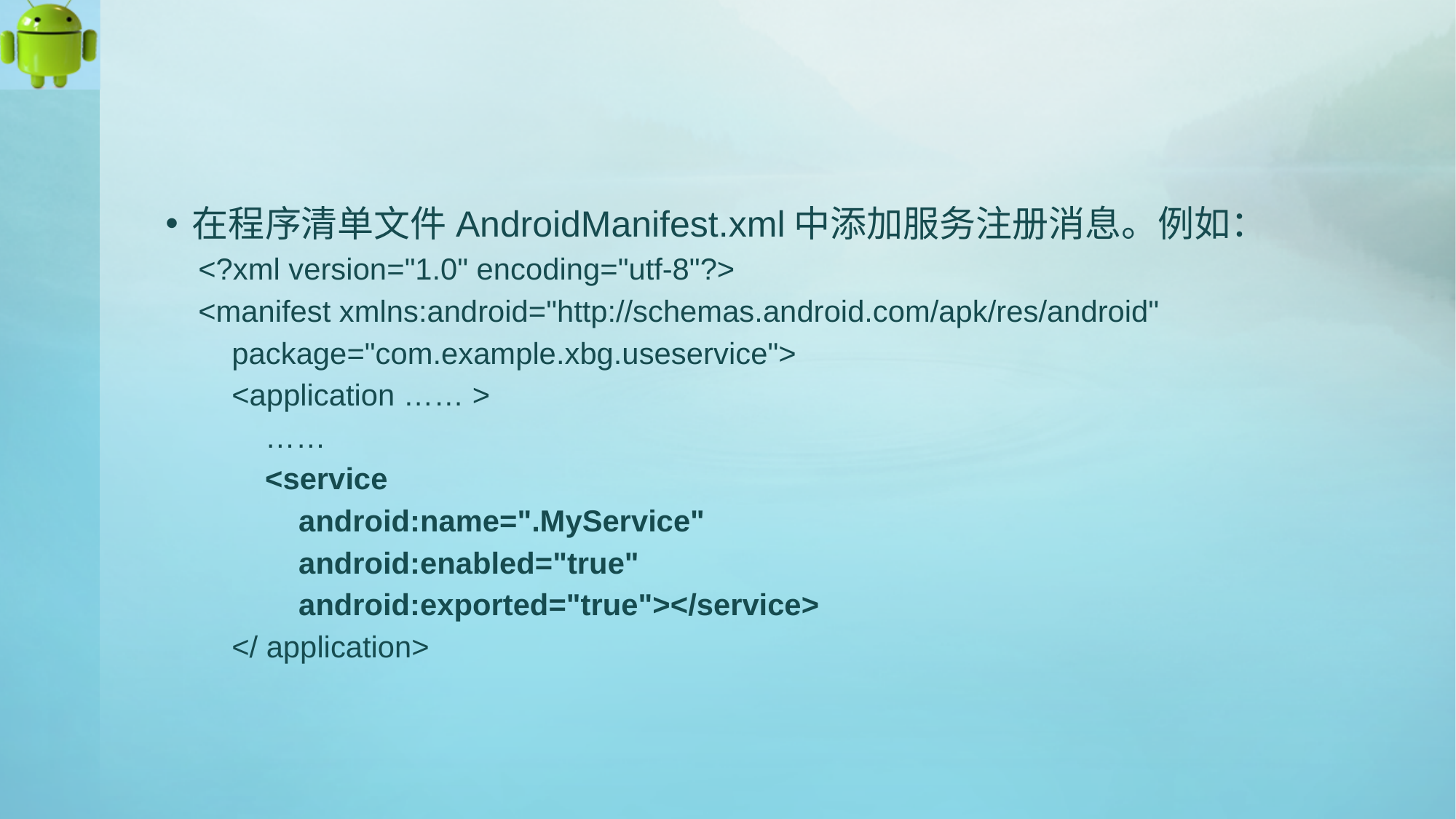

#
在程序清单文件AndroidManifest.xml中添加服务注册消息。例如：
<?xml version="1.0" encoding="utf-8"?>
<manifest xmlns:android="http://schemas.android.com/apk/res/android"
    package="com.example.xbg.useservice">
    <application …… >
        ……
        <service
            android:name=".MyService"
            android:enabled="true"
            android:exported="true"></service>
    </ application>